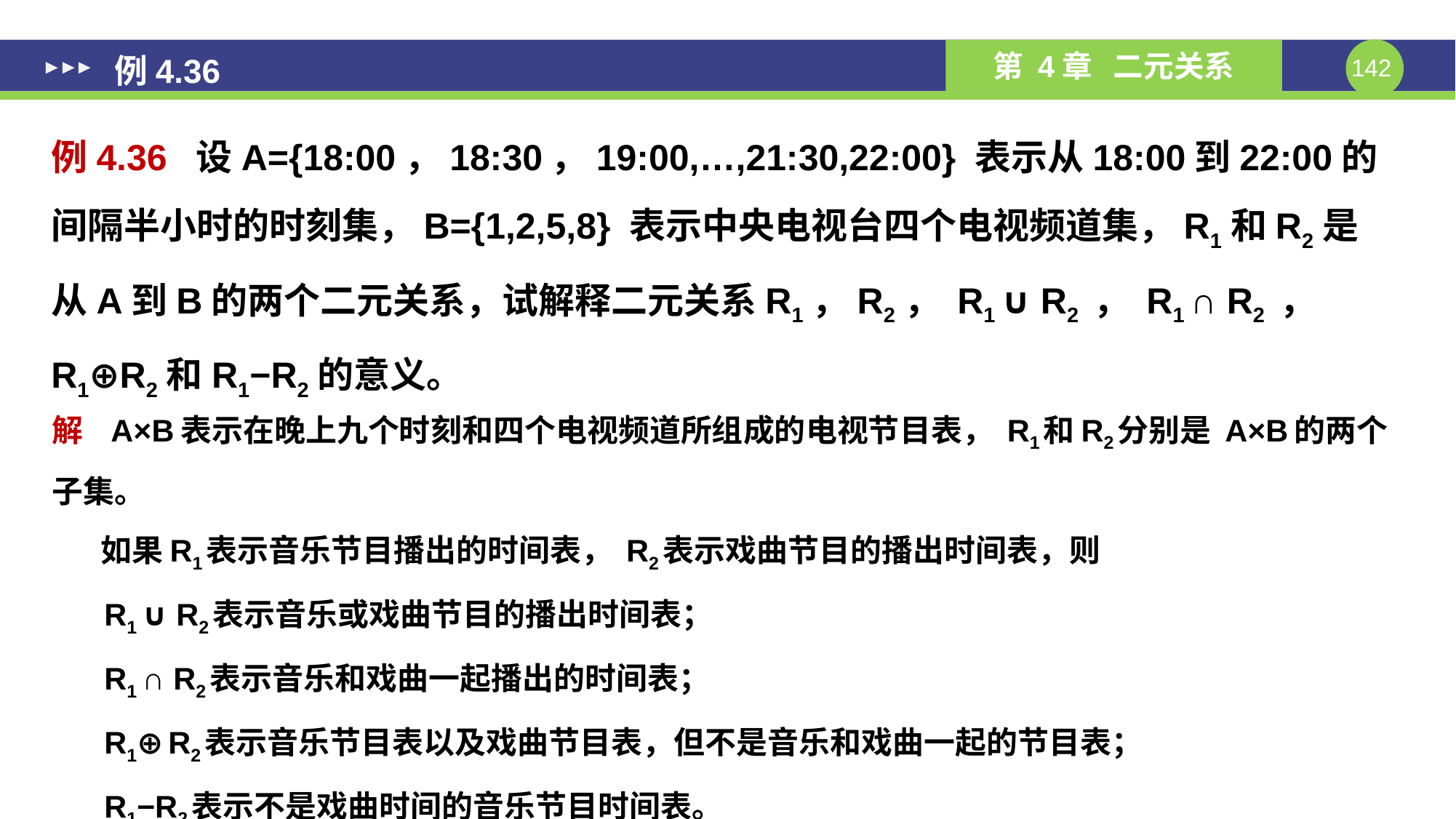

# 例4.36
例4.36  设A={18:00，18:30，19:00,…,21:30,22:00} 表示从18:00到22:00的间隔半小时的时刻集，B={1,2,5,8} 表示中央电视台四个电视频道集，R1和R2是从A到B的两个二元关系，试解释二元关系R1，R2， R1 ∪ R2 ， R1 ∩ R2 ， R1⊕R2和R1−R2的意义。
解   A×B表示在晚上九个时刻和四个电视频道所组成的电视节目表， R1和R2分别是 A×B的两个子集。
      如果R1表示音乐节目播出的时间表， R2表示戏曲节目的播出时间表，则
      R1 ∪ R2表示音乐或戏曲节目的播出时间表；
      R1 ∩ R2表示音乐和戏曲一起播出的时间表；
      R1⊕R2表示音乐节目表以及戏曲节目表，但不是音乐和戏曲一起的节目表；
      R1−R2表示不是戏曲时间的音乐节目时间表。